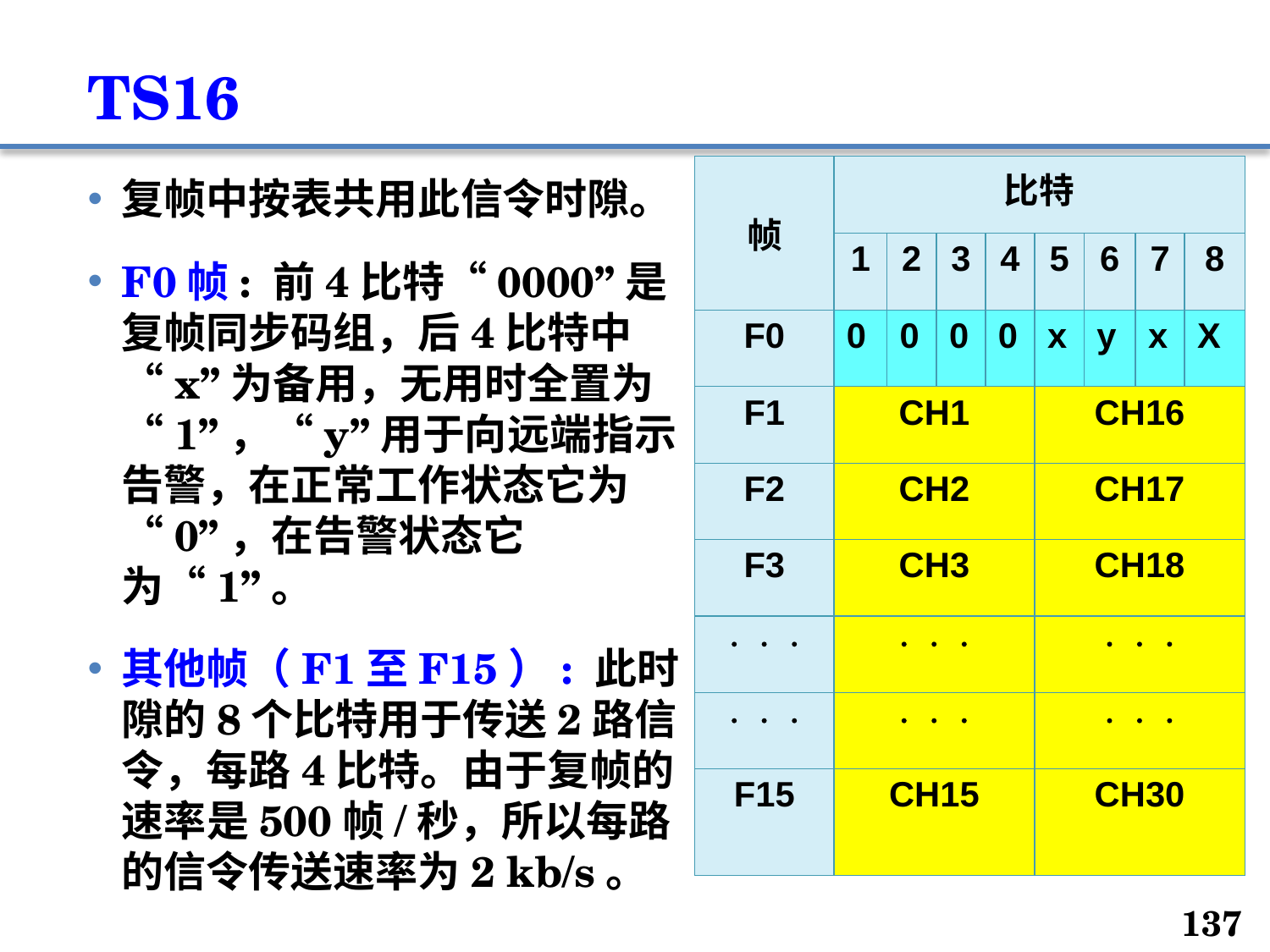

# TS16
| 帧 | 比特 |  |  |  |  |  |  |  |
| --- | --- | --- | --- | --- | --- | --- | --- | --- |
|  | 1 | 2 | 3 | 4 | 5 | 6 | 7 | 8 |
| F0 | 0 | 0 | 0 | 0 | x | y | x | X |
| F1 | CH1 |  |  |  | CH16 |  |  |  |
| F2 | CH2 |  |  |  | CH17 |  |  |  |
| F3 | CH3 |  |  |  | CH18 |  |  |  |
| ⋅ ⋅ ⋅ | ⋅ ⋅ ⋅ |  |  |  | ⋅ ⋅ ⋅ |  |  |  |
| ⋅ ⋅ ⋅ | ⋅ ⋅ ⋅ |  |  |  | ⋅ ⋅ ⋅ |  |  |  |
| F15 | CH15 |  |  |  | CH30 |  |  |  |
复帧中按表共用此信令时隙。
F0帧: 前4比特“0000”是复帧同步码组，后4比特中“x”为备用，无用时全置为“1”，“y”用于向远端指示告警，在正常工作状态它为“0”，在告警状态它为“1”。
其他帧（F1至F15）: 此时隙的8个比特用于传送2路信令，每路4比特。由于复帧的速率是500帧/秒，所以每路的信令传送速率为2 kb/s。

137